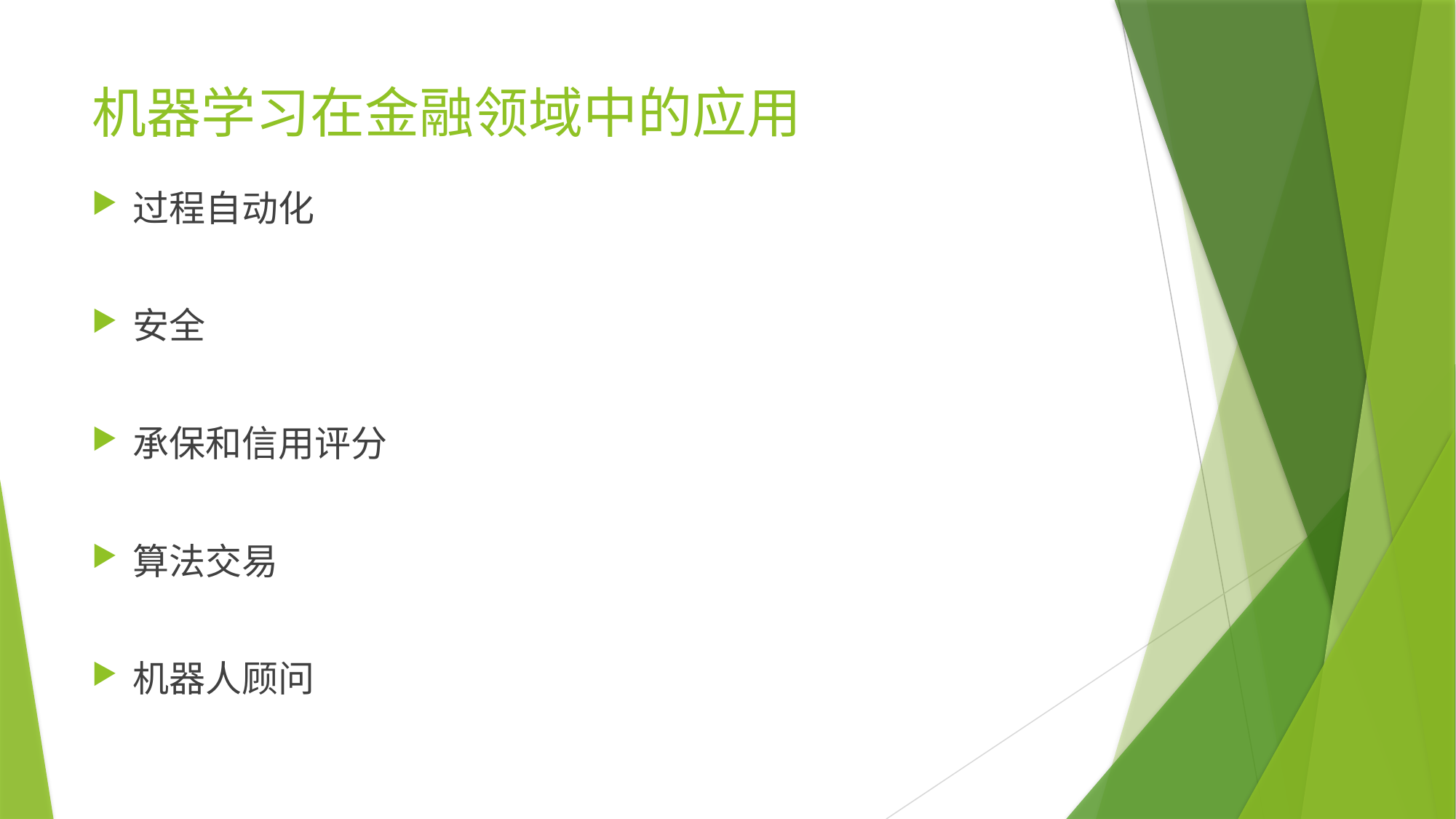

# 机器学习在金融领域中的应用
过程自动化

安全

承保和信用评分

算法交易

机器人顾问